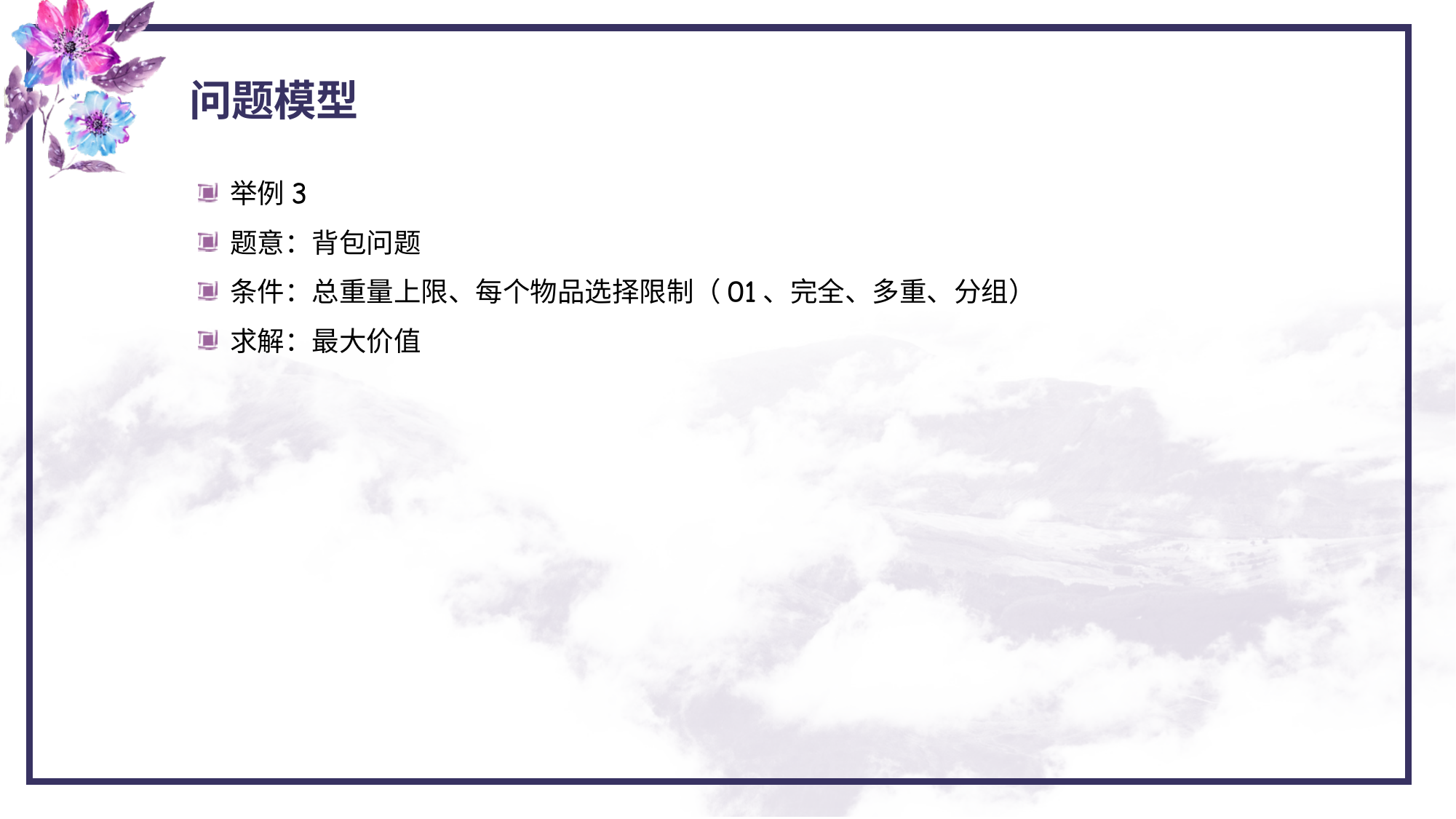

问题模型
 举例3
 题意：背包问题
 条件：总重量上限、每个物品选择限制（01、完全、多重、分组）
 求解：最大价值